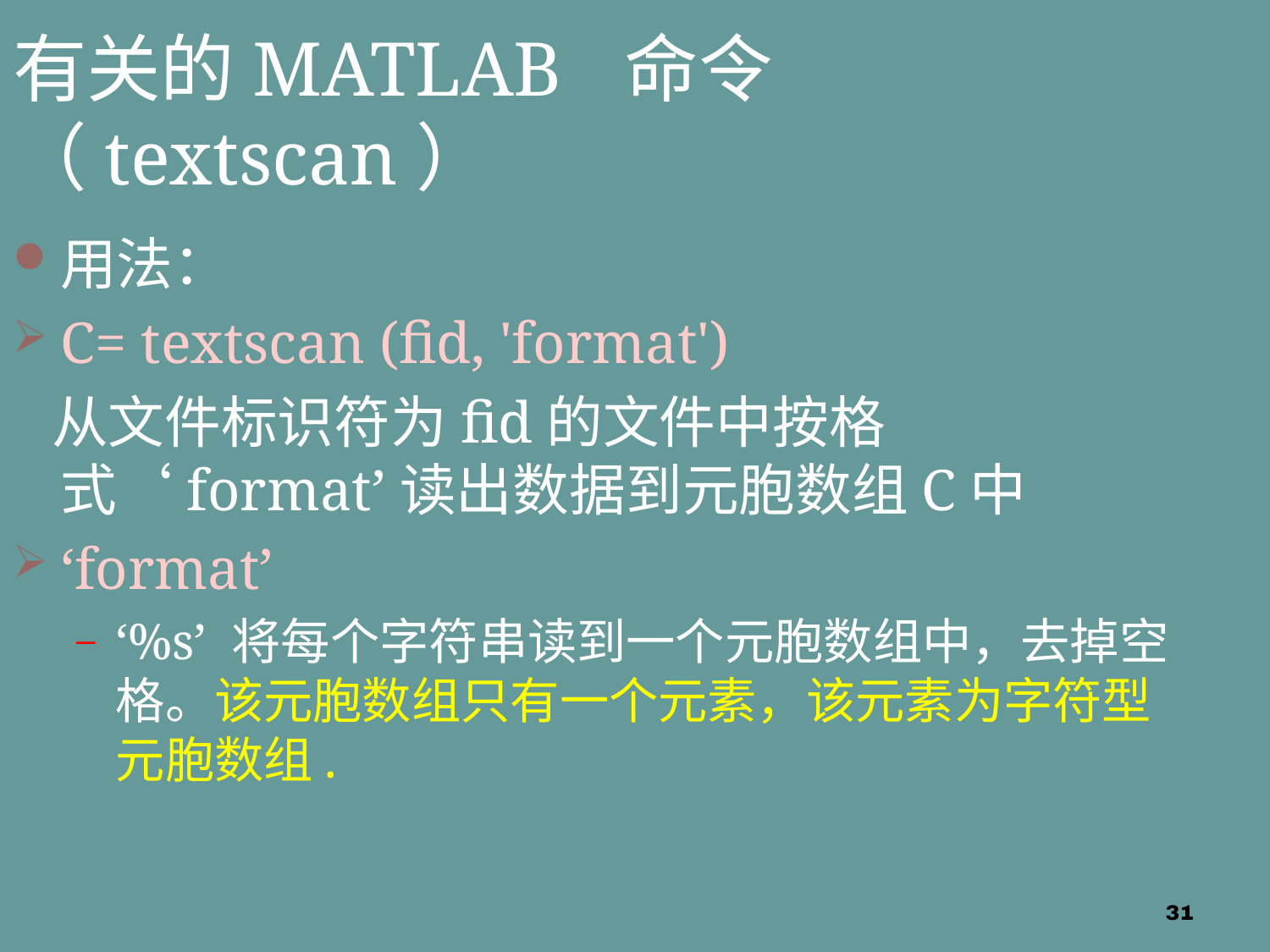

有关的MATLAB 命令（textscan）
用法：
C= textscan (fid, 'format')
  从文件标识符为fid的文件中按格式‘format’读出数据到元胞数组C中
‘format’
‘%s’ 将每个字符串读到一个元胞数组中，去掉空格。该元胞数组只有一个元素，该元素为字符型元胞数组.

31